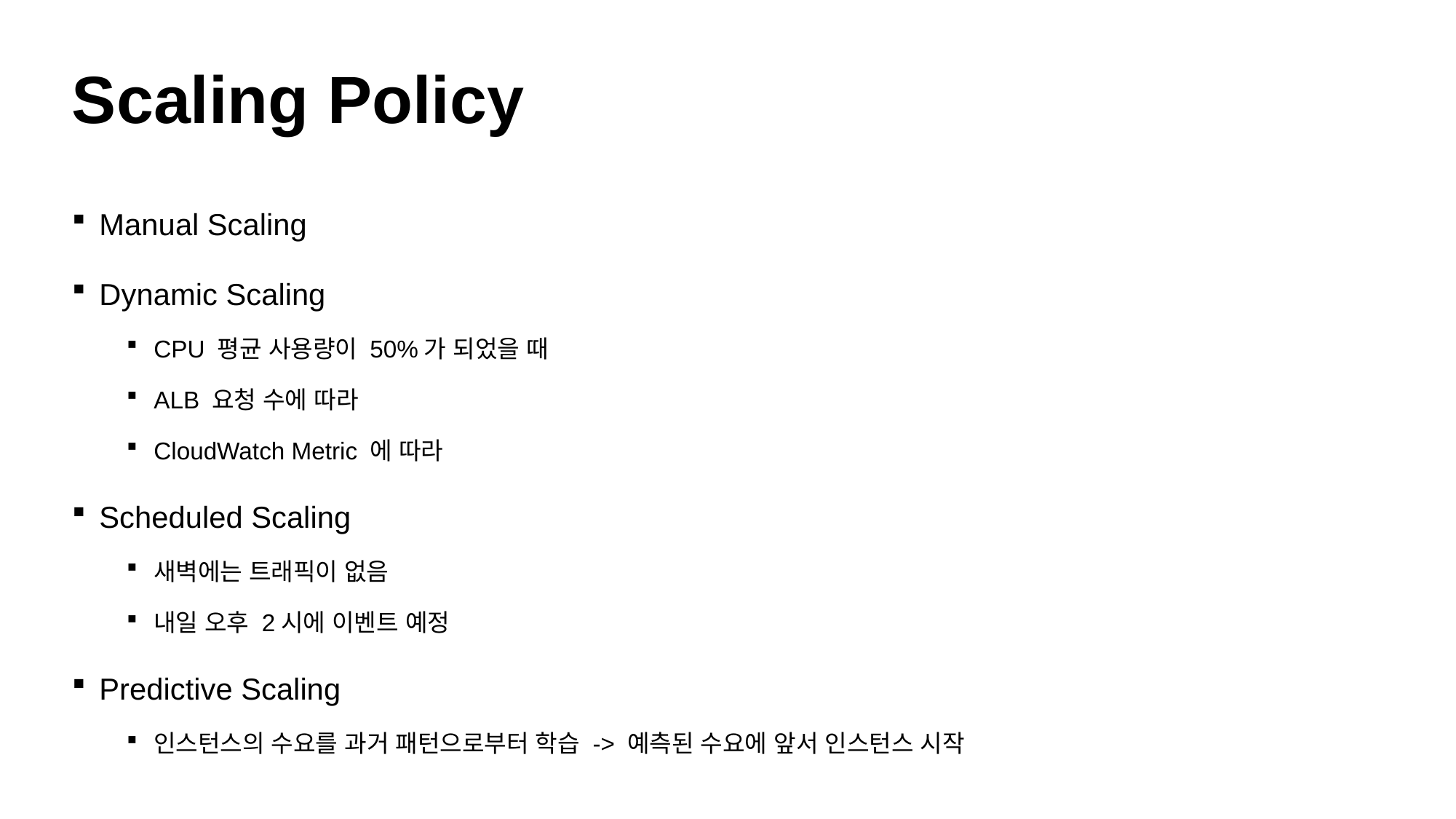

# Scaling Policy
Manual Scaling
Dynamic Scaling
CPU 평균 사용량이 50%가 되었을 때
ALB 요청 수에 따라
CloudWatch Metric 에 따라
Scheduled Scaling
새벽에는 트래픽이 없음
내일 오후 2시에 이벤트 예정
Predictive Scaling
인스턴스의 수요를 과거 패턴으로부터 학습 -> 예측된 수요에 앞서 인스턴스 시작